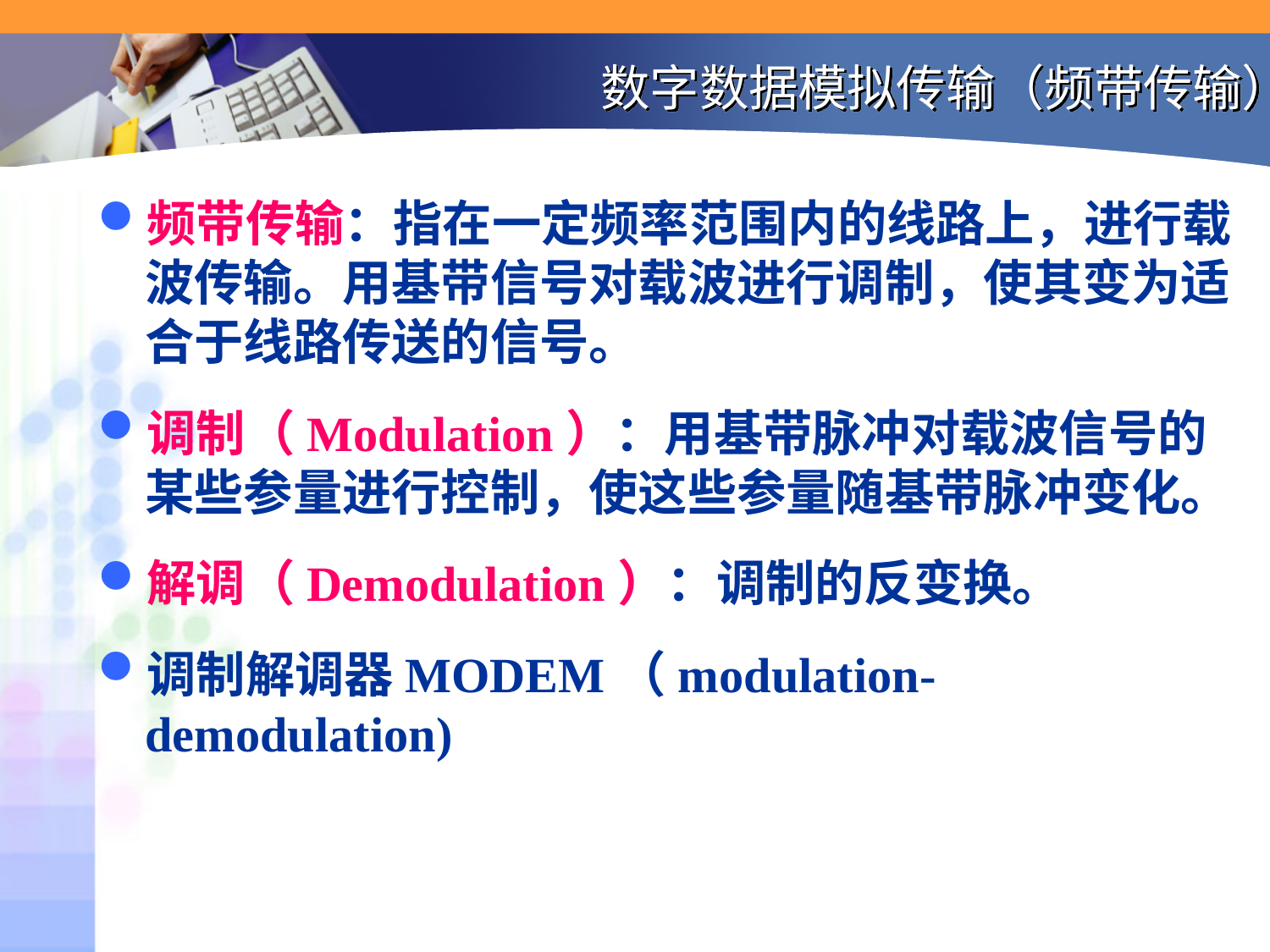

# 数字数据模拟传输（频带传输）
频带传输：指在一定频率范围内的线路上，进行载波传输。用基带信号对载波进行调制，使其变为适合于线路传送的信号。
调制（Modulation）：用基带脉冲对载波信号的某些参量进行控制，使这些参量随基带脉冲变化。
解调（Demodulation）：调制的反变换。
调制解调器MODEM（modulation-demodulation)